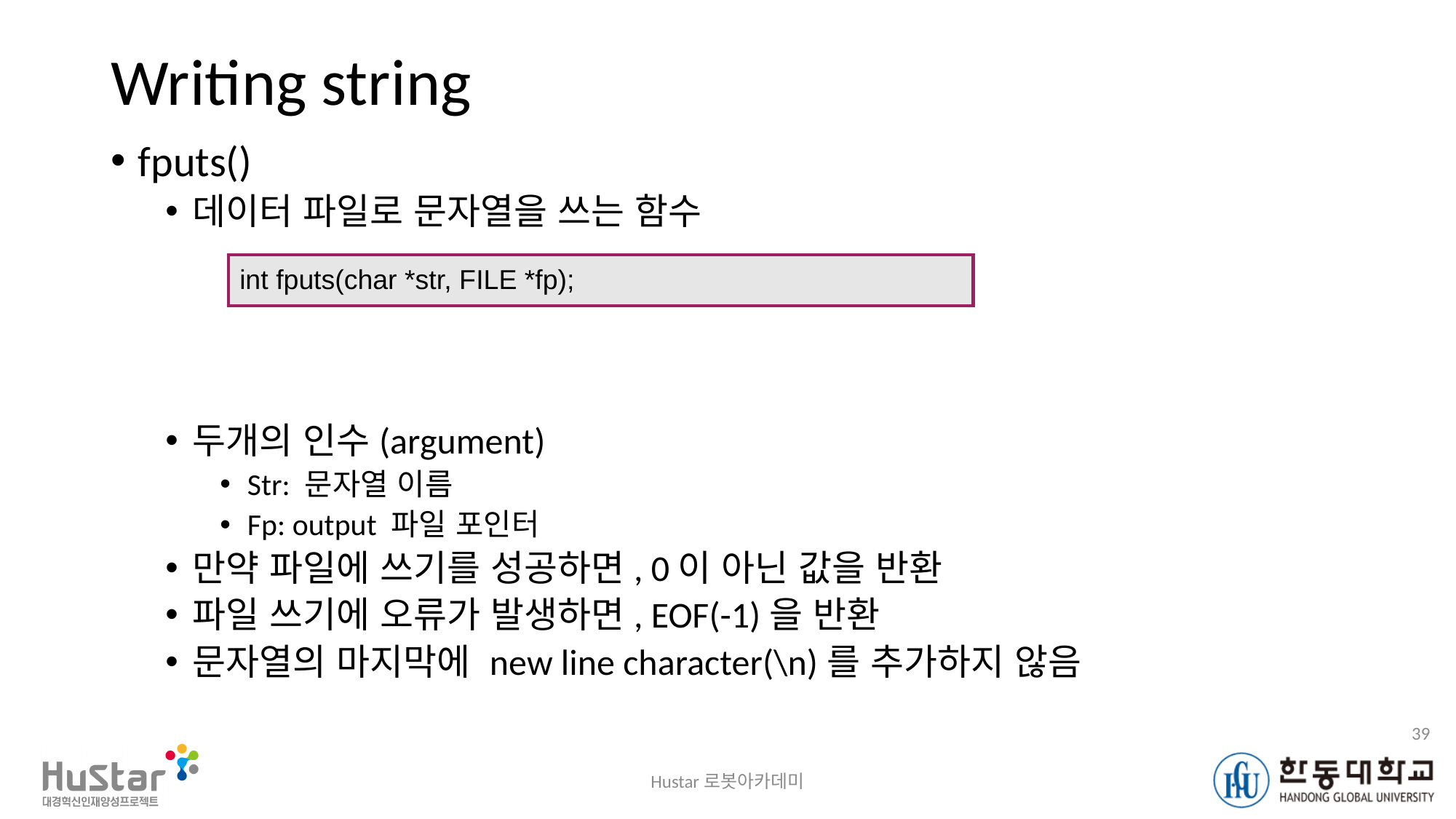

# Writing string
fputs()
데이터 파일로 문자열을 쓰는 함수

두개의 인수(argument)
Str: 문자열 이름
Fp: output 파일 포인터
만약 파일에 쓰기를 성공하면, 0이 아닌 값을 반환
파일 쓰기에 오류가 발생하면, EOF(-1)을 반환
문자열의 마지막에 new line character(\n)를 추가하지 않음

| int fputs(char \*str, FILE \*fp); |
| --- |
39
Hustar로봇아카데미